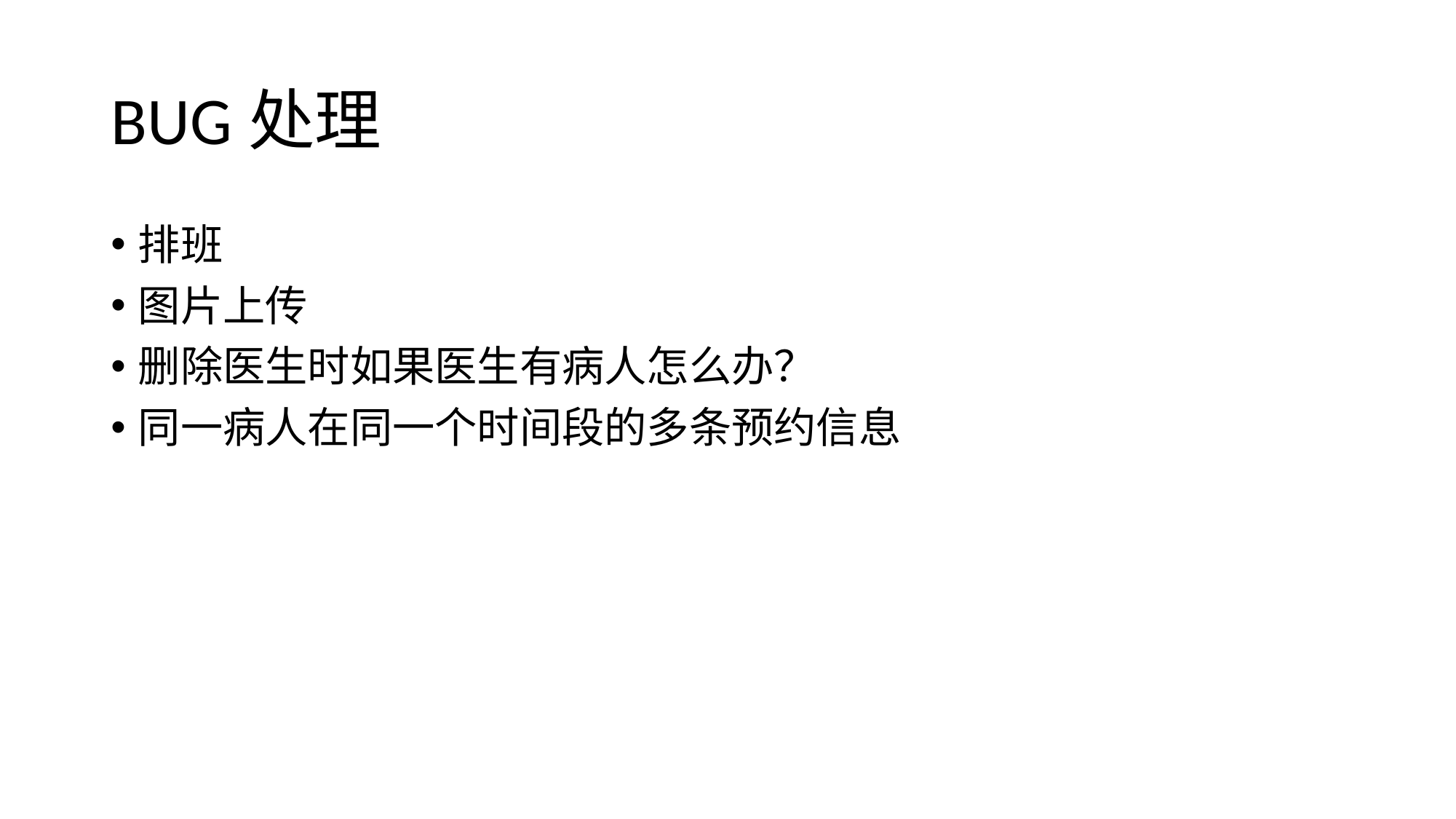

# BUG处理
排班
图片上传
删除医生时如果医生有病人怎么办？
同一病人在同一个时间段的多条预约信息